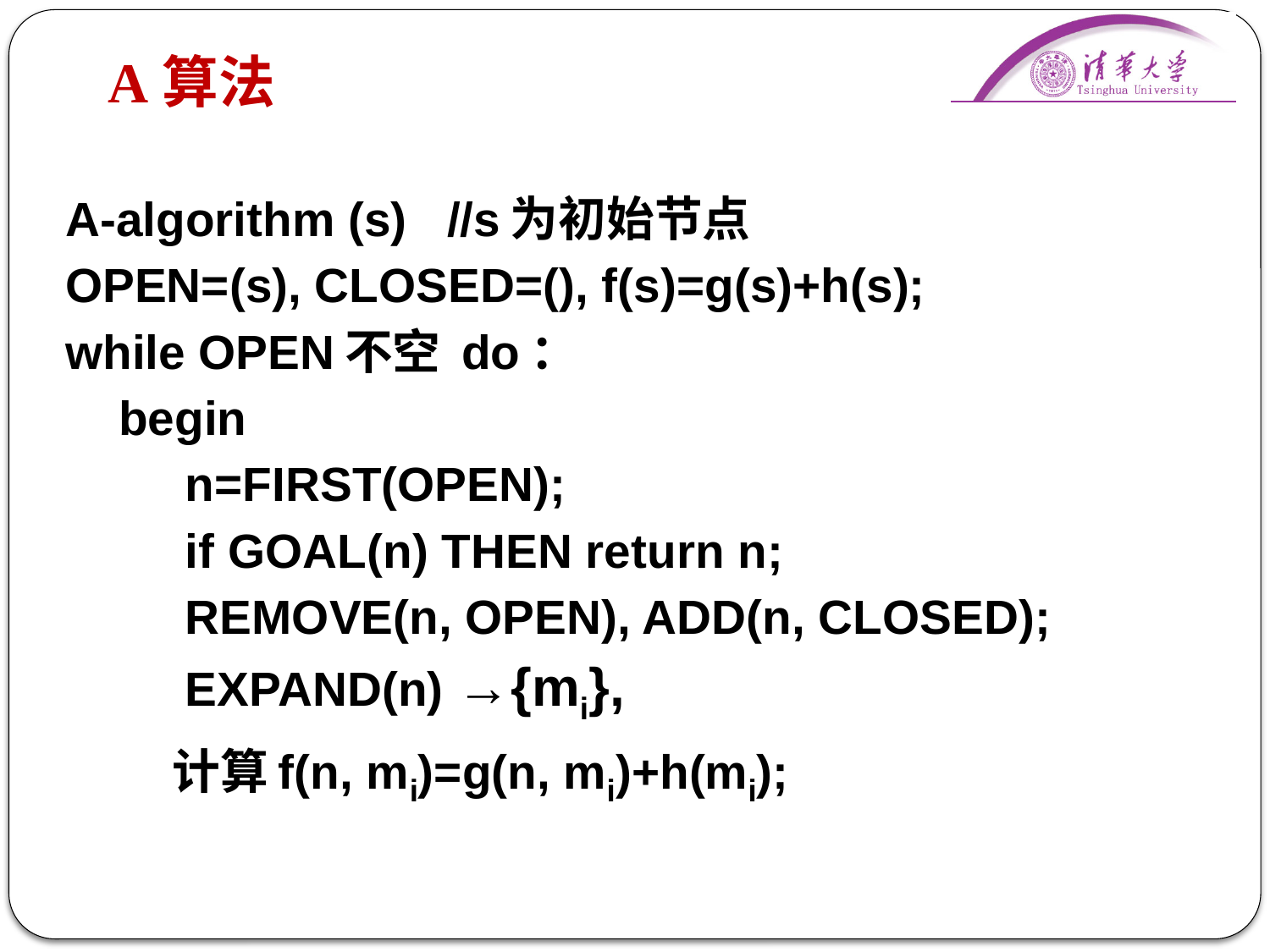

# A算法
A-algorithm (s)   //s为初始节点
OPEN=(s), CLOSED=(), f(s)=g(s)+h(s);
while OPEN不空 do：
    begin
         n=FIRST(OPEN);
         if GOAL(n) THEN return n;
         REMOVE(n, OPEN), ADD(n, CLOSED);
         EXPAND(n) →{mi},
	     计算f(n, mi)=g(n, mi)+h(mi);

38